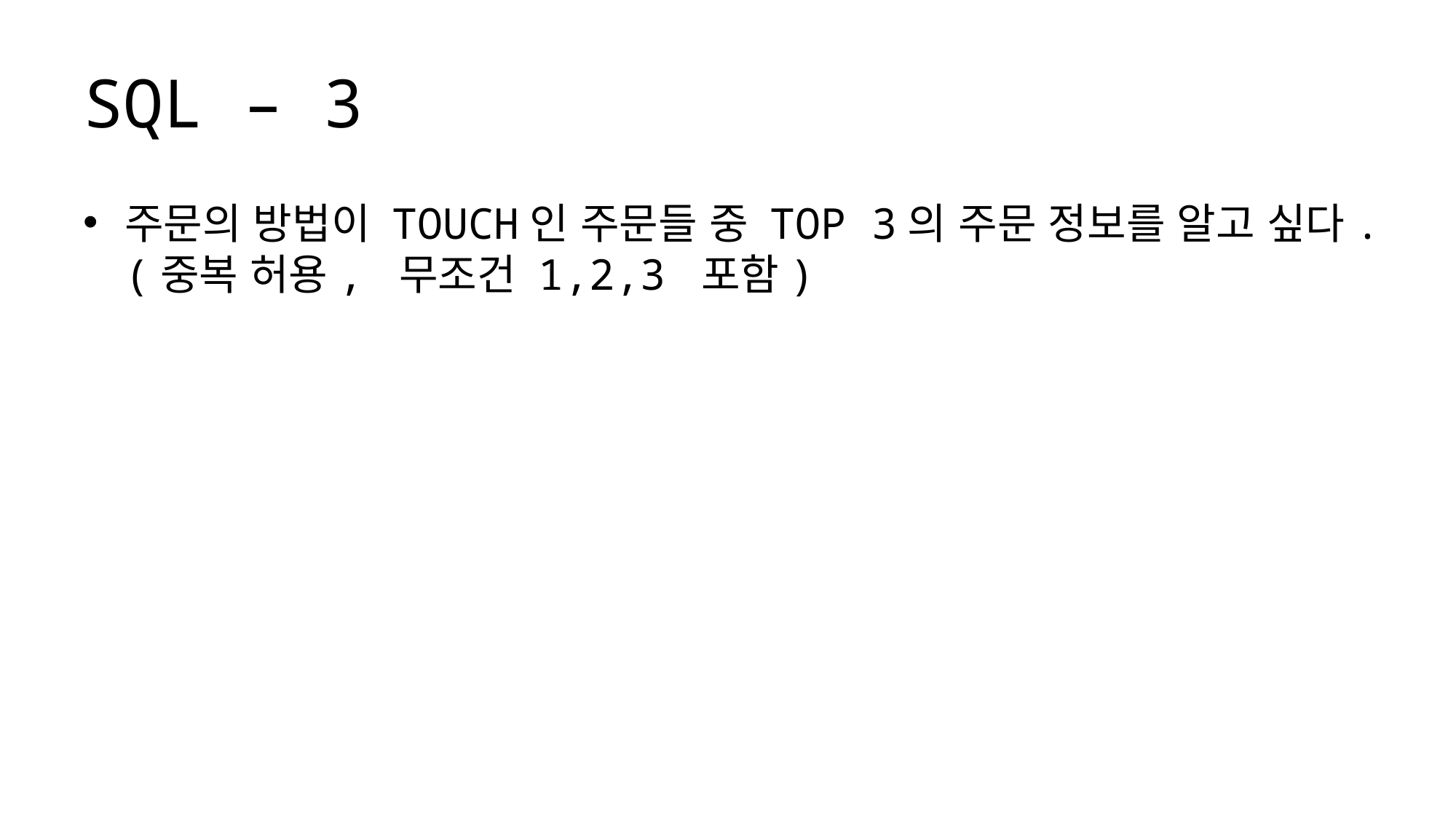

# SQL – 3
주문의 방법이 TOUCH인 주문들 중 TOP 3의 주문 정보를 알고 싶다.(중복 허용, 무조건 1,2,3 포함)